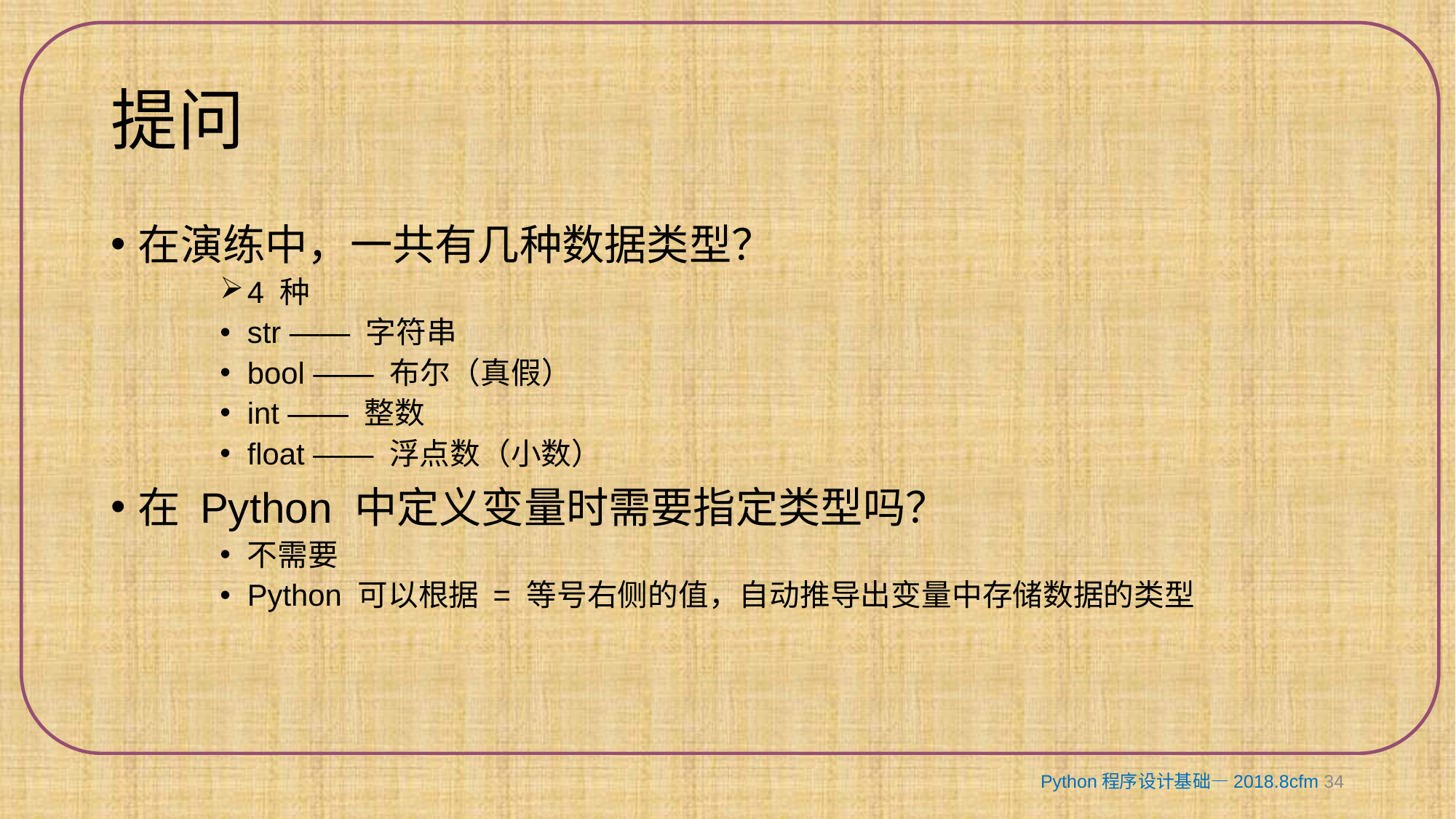

# 提问
在演练中，一共有几种数据类型？
4 种
str —— 字符串
bool —— 布尔（真假）
int —— 整数
float —— 浮点数（小数）
在 Python 中定义变量时需要指定类型吗？
不需要
Python 可以根据 = 等号右侧的值，自动推导出变量中存储数据的类型

Python程序设计基础—2018.8cfm 34